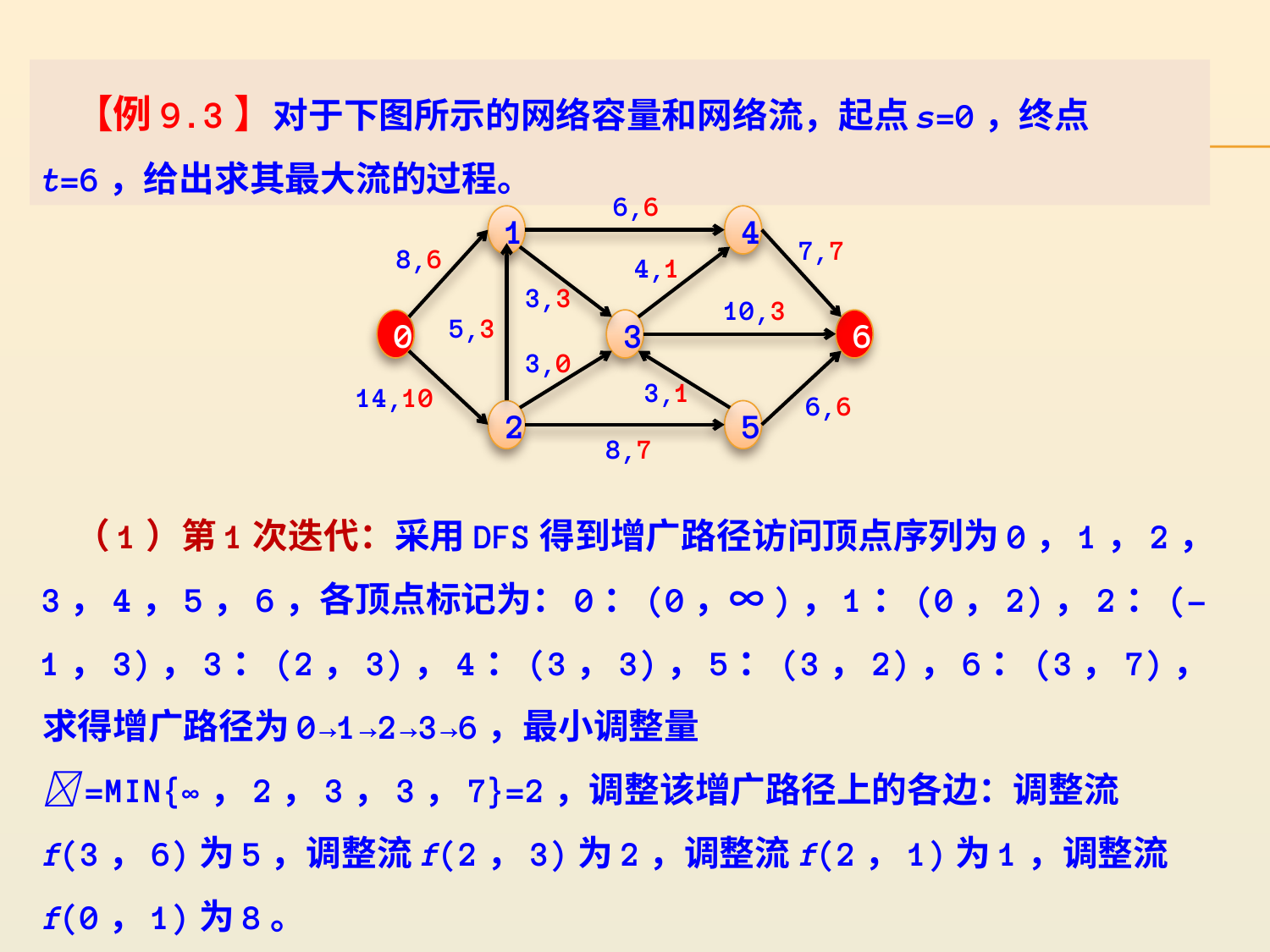

【例9.3】对于下图所示的网络容量和网络流，起点s=0，终点t=6，给出求其最大流的过程。
6,6
1
4
7,7
8,6
4,1
3,3
10,3
5,3
0
3
6
3,0
3,1
14,10
6,6
2
5
8,7

   （1）第1次迭代：采用DFS得到增广路径访问顶点序列为0，1，2，3，4，5，6，各顶点标记为：0：(0，∞)，1：(0，2)，2：(-1，3)，3：(2，3)，4：(3，3)，5：(3，2)，6：(3，7)，求得增广路径为0→1→2→3→6，最小调整量θ=MIN{∞，2，3，3，7}=2，调整该增广路径上的各边：调整流f(3，6)为5，调整流f(2，3)为2，调整流f(2，1)为1，调整流f(0，1)为8。